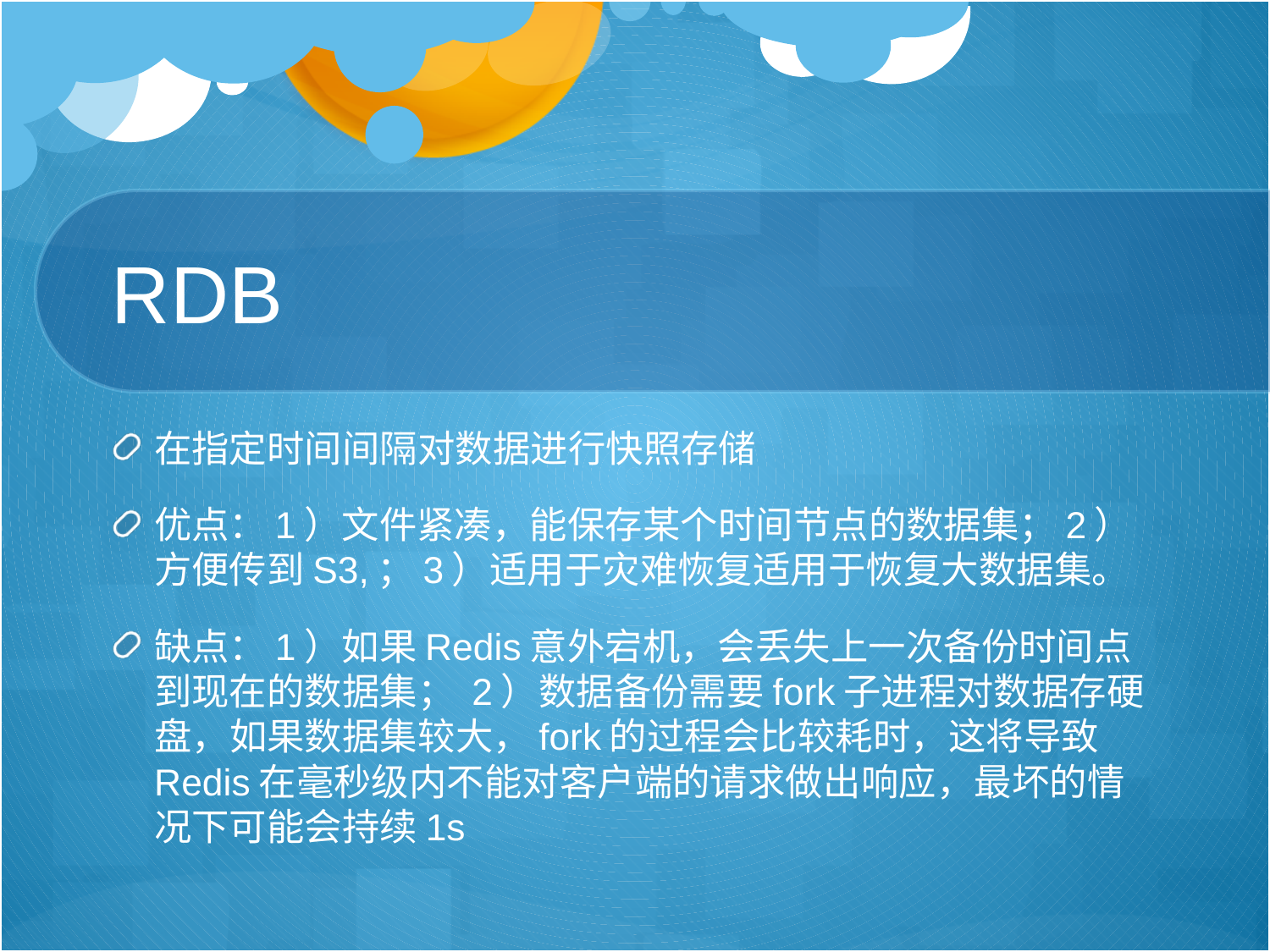

# RDB
在指定时间间隔对数据进行快照存储
优点：1）文件紧凑，能保存某个时间节点的数据集；2）方便传到S3,；3）适用于灾难恢复适用于恢复大数据集。
缺点：1）如果Redis意外宕机，会丢失上一次备份时间点到现在的数据集； 2）数据备份需要fork子进程对数据存硬盘，如果数据集较大，fork的过程会比较耗时，这将导致Redis在毫秒级内不能对客户端的请求做出响应，最坏的情况下可能会持续1s